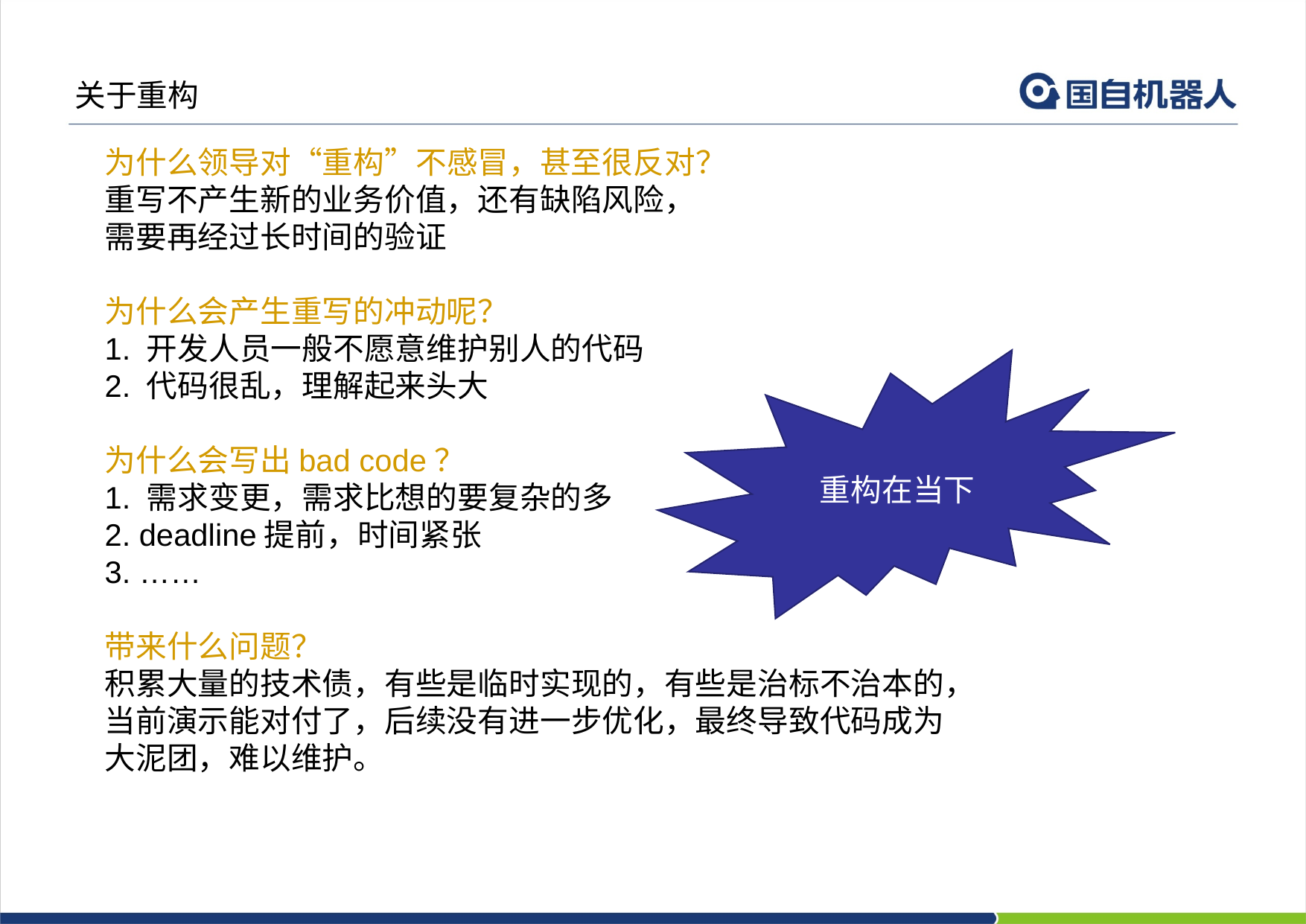

关于重构
为什么领导对“重构”不感冒，甚至很反对？
重写不产生新的业务价值，还有缺陷风险，
需要再经过长时间的验证

为什么会产生重写的冲动呢？
1. 开发人员一般不愿意维护别人的代码
2. 代码很乱，理解起来头大

为什么会写出bad code？
1. 需求变更，需求比想的要复杂的多
2. deadline提前，时间紧张
3. ……

带来什么问题？
积累大量的技术债，有些是临时实现的，有些是治标不治本的，
当前演示能对付了，后续没有进一步优化，最终导致代码成为
大泥团，难以维护。

重构在当下